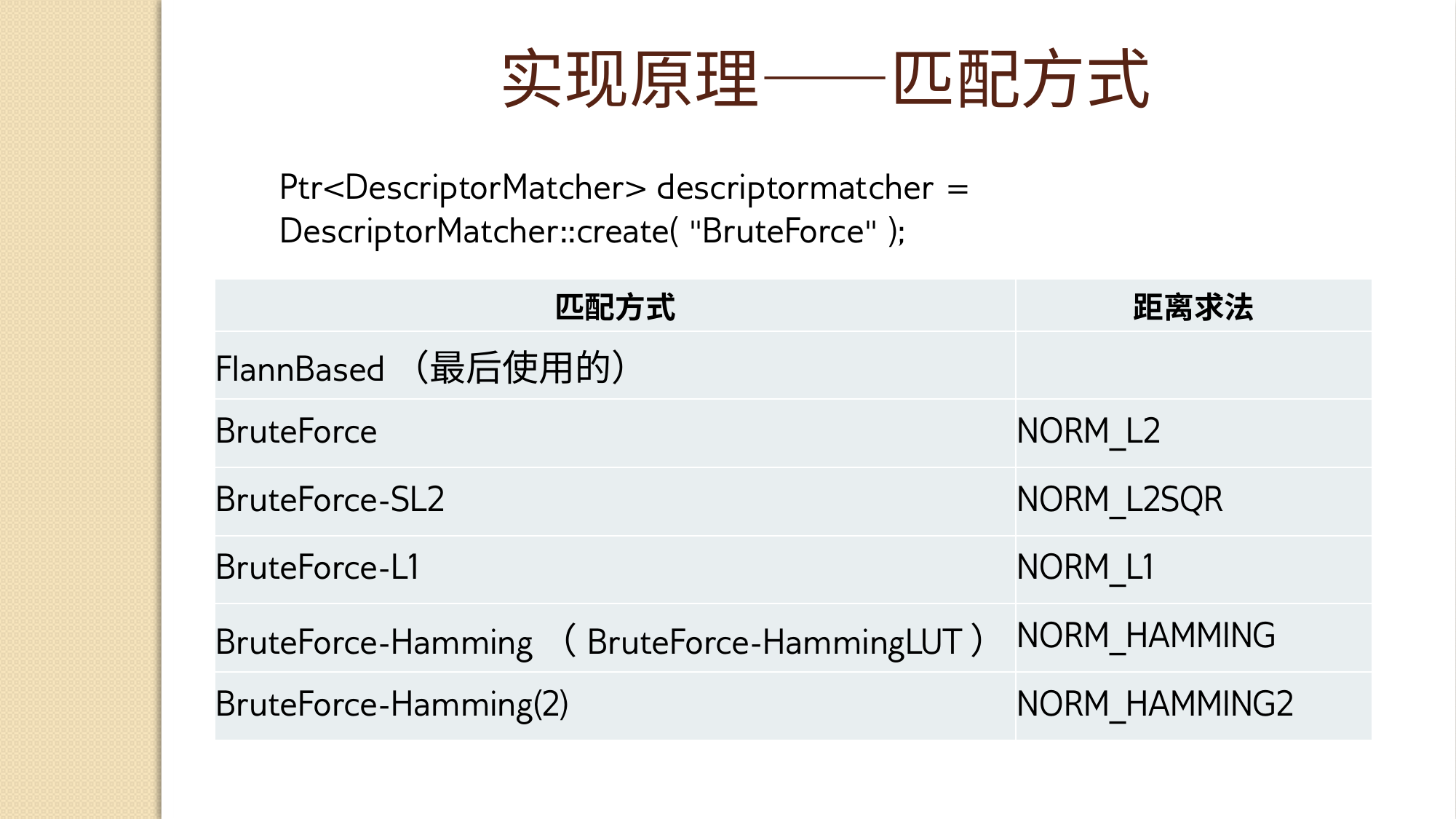

实现原理——匹配方式
Ptr<DescriptorMatcher> descriptormatcher = DescriptorMatcher::create( "BruteForce" );
| 匹配方式 | 距离求法 |
| --- | --- |
| FlannBased（最后使用的） |  |
| BruteForce | NORM\_L2 |
| BruteForce-SL2 | NORM\_L2SQR |
| BruteForce-L1 | NORM\_L1 |
| BruteForce-Hamming（BruteForce-HammingLUT） | NORM\_HAMMING |
| BruteForce-Hamming(2) | NORM\_HAMMING2 |